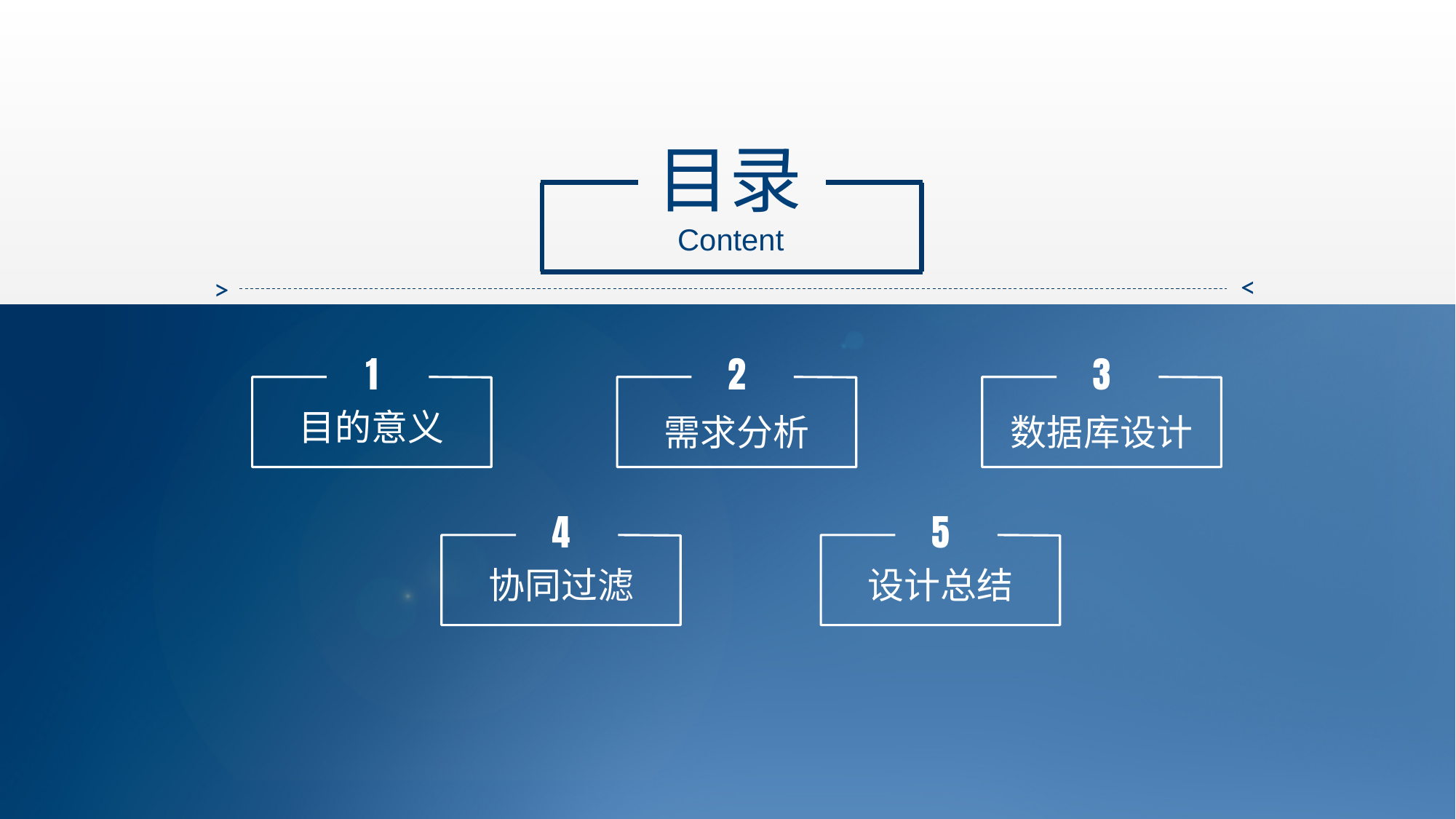

目录
Content
>
>
1
2
3

目的意义
需求分析
数据库设计
4
5

协同过滤
设计总结